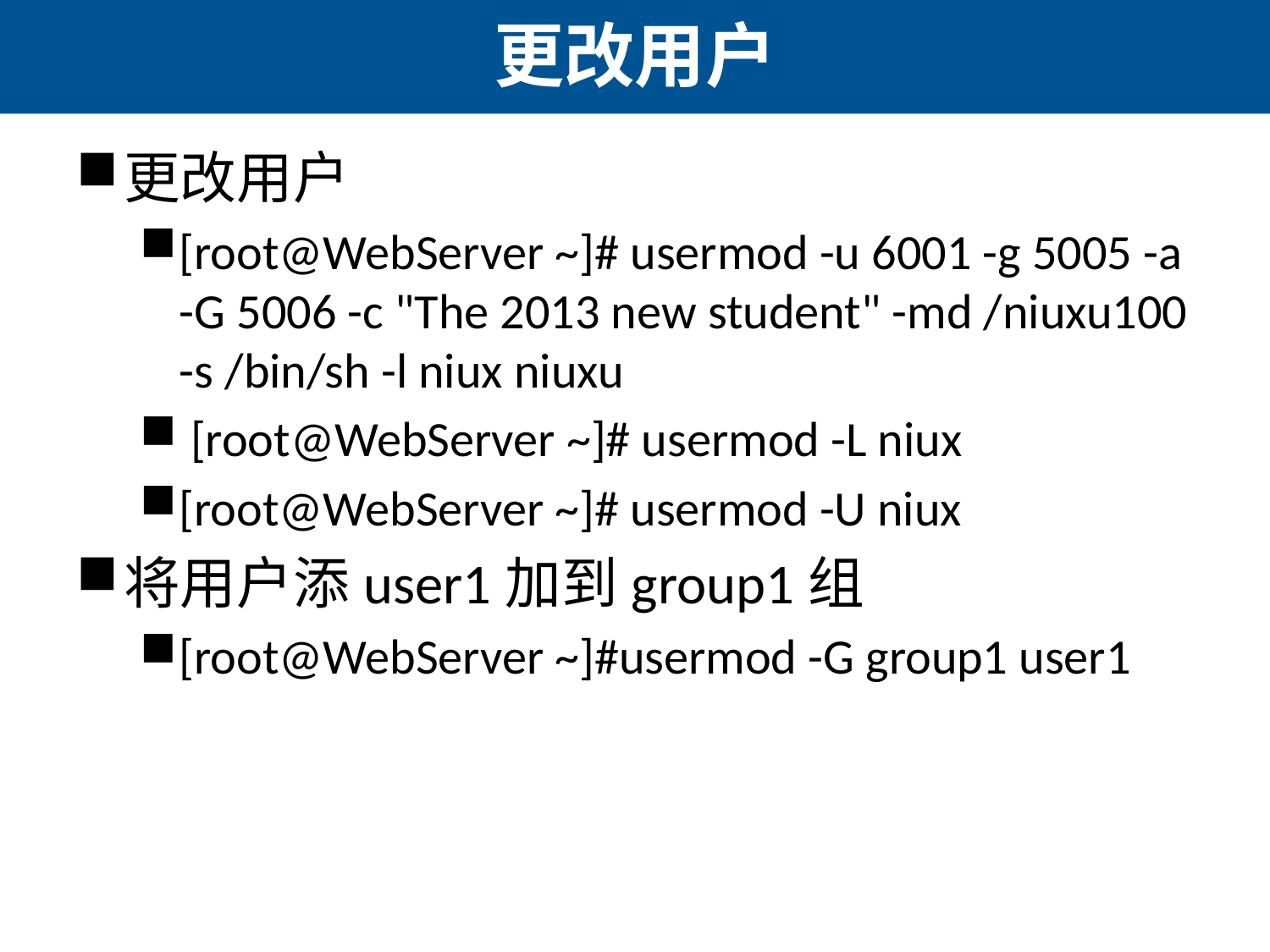

# 更改用户
更改用户
[root@WebServer ~]# usermod -u 6001 -g 5005 -a -G 5006 -c "The 2013 new student" -md /niuxu100 -s /bin/sh -l niux niuxu
 [root@WebServer ~]# usermod -L niux
[root@WebServer ~]# usermod -U niux
将用户添user1加到group1组
[root@WebServer ~]#usermod -G group1 user1